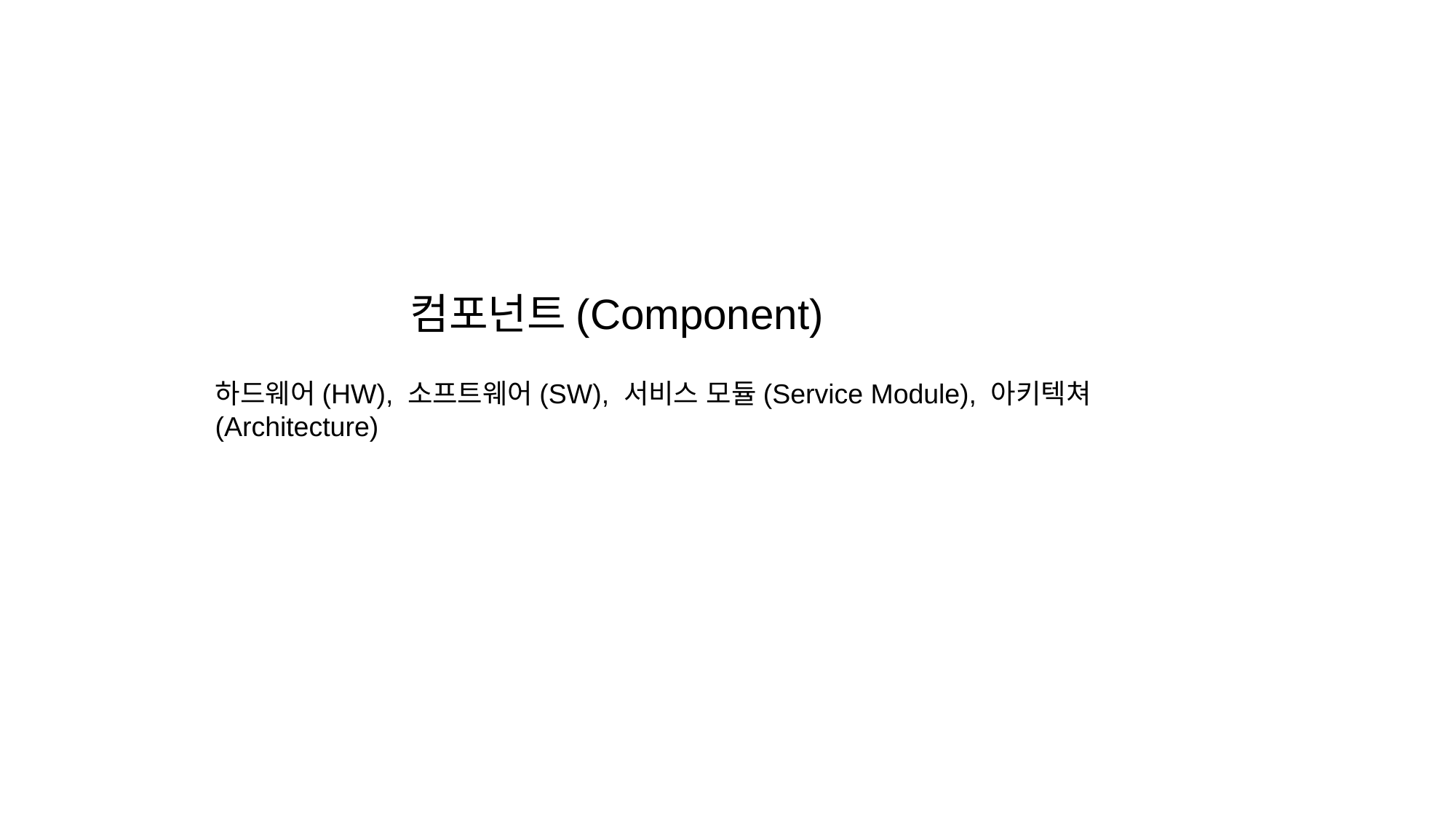

컴포넌트(Component)
하드웨어(HW), 소프트웨어(SW), 서비스 모듈(Service Module), 아키텍쳐(Architecture)